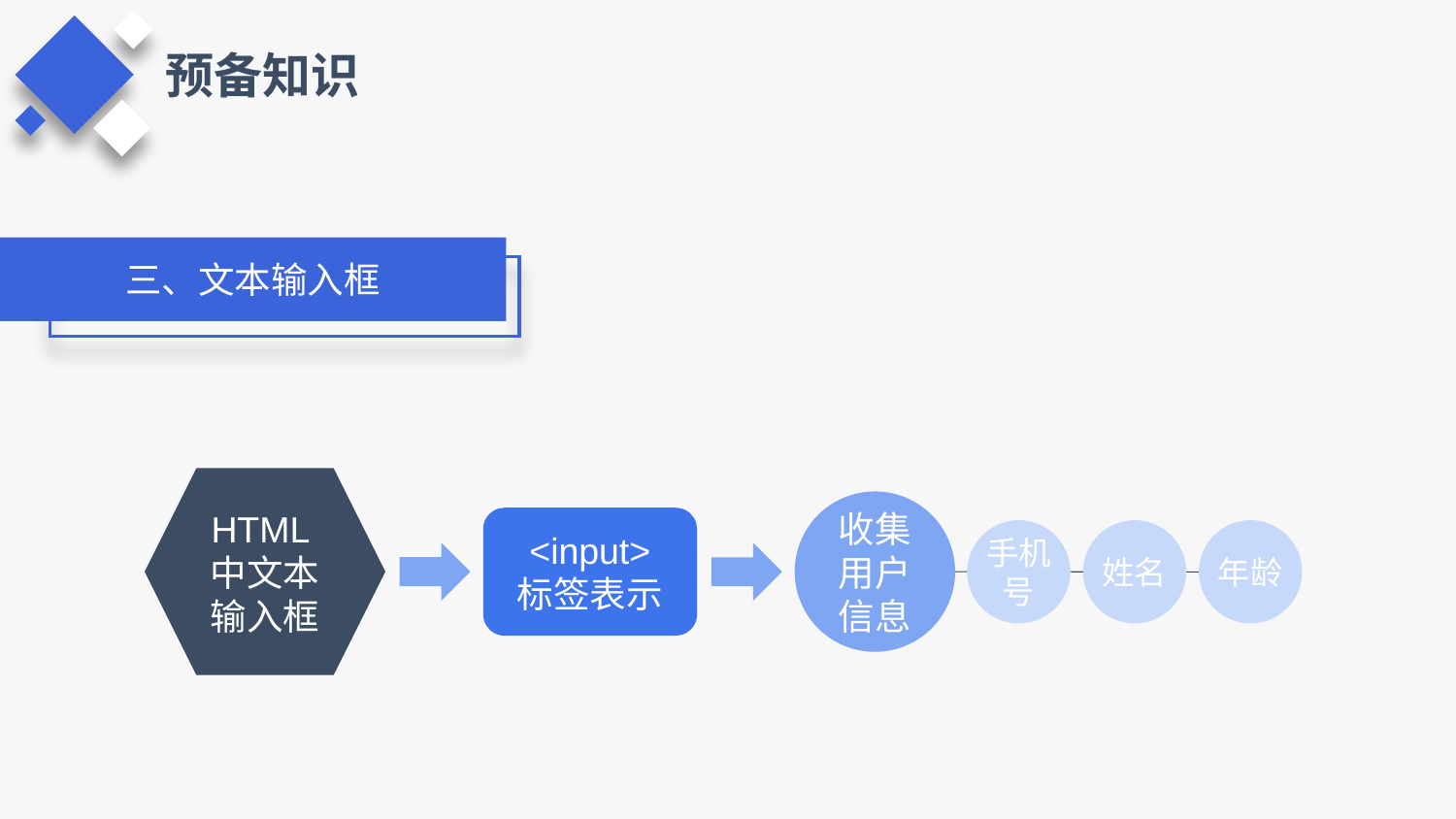

预备知识

三、文本输入框

HTML中文本输入框
收集用户信息
<input>
标签表示
手机号
姓名
年龄